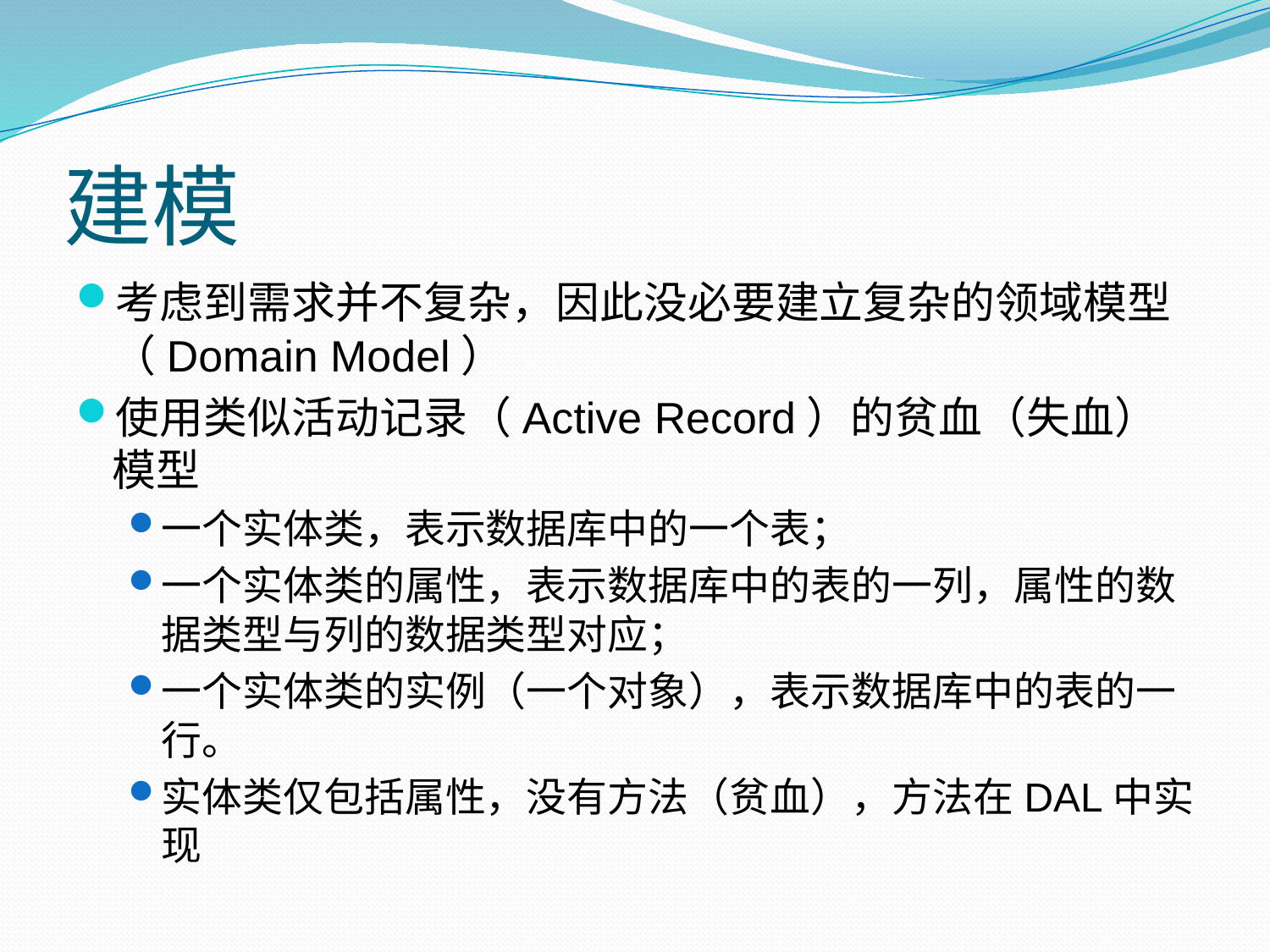

# 建模
考虑到需求并不复杂，因此没必要建立复杂的领域模型（Domain Model）
使用类似活动记录（Active Record）的贫血（失血）模型
一个实体类，表示数据库中的一个表；
一个实体类的属性，表示数据库中的表的一列，属性的数据类型与列的数据类型对应；
一个实体类的实例（一个对象），表示数据库中的表的一行。
实体类仅包括属性，没有方法（贫血），方法在DAL中实现